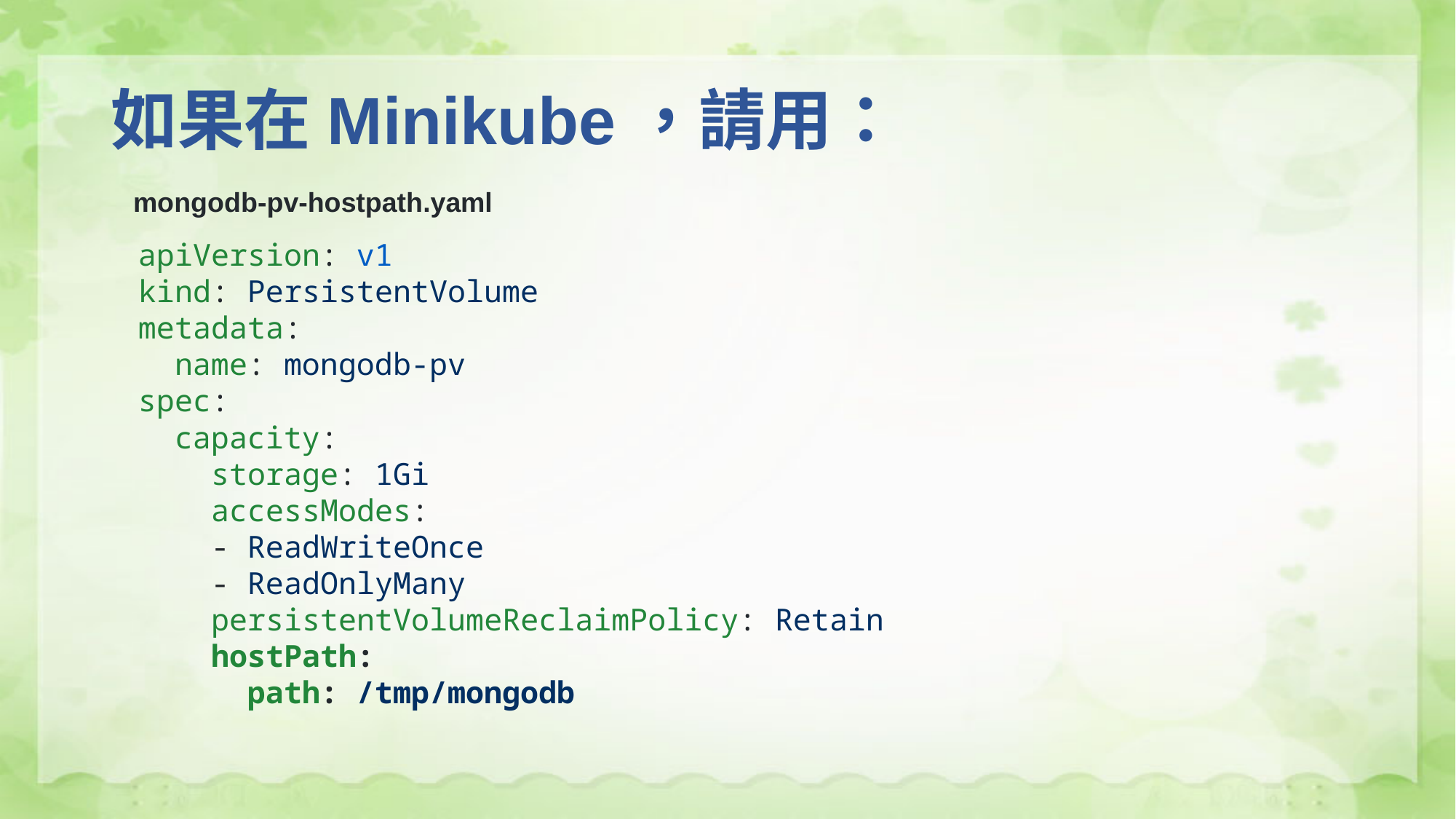

# 如果在Minikube，請用：
mongodb-pv-hostpath.yaml
apiVersion: v1
kind: PersistentVolume
metadata:
  name: mongodb-pv
spec:
  capacity:
    storage: 1Gi
    accessModes:
    - ReadWriteOnce
    - ReadOnlyMany
    persistentVolumeReclaimPolicy: Retain
    hostPath:
      path: /tmp/mongodb